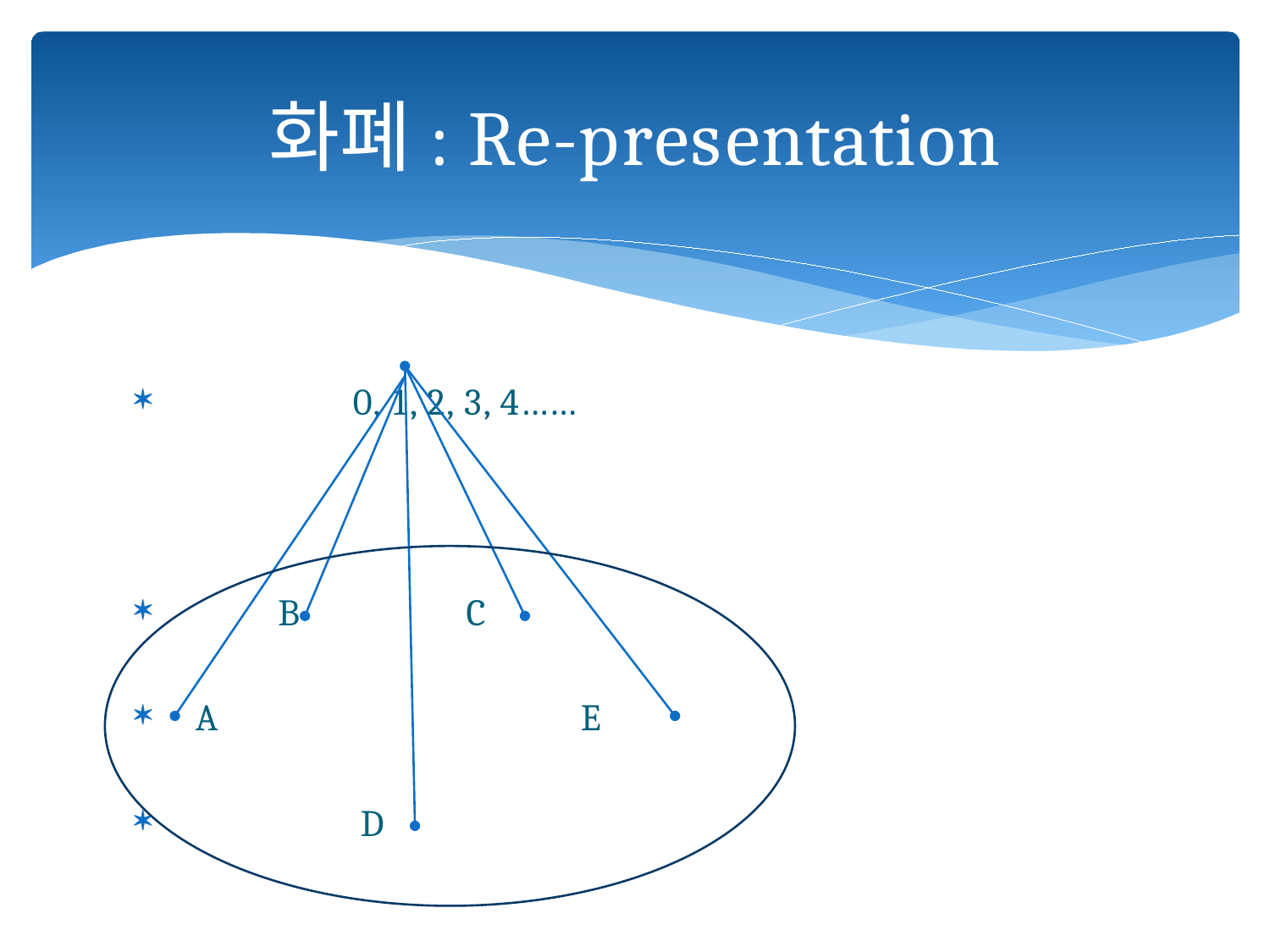

# 화폐: Re-presentation
                      0, 1, 2, 3, 4……

             B                    C

   A                                            E

                       D